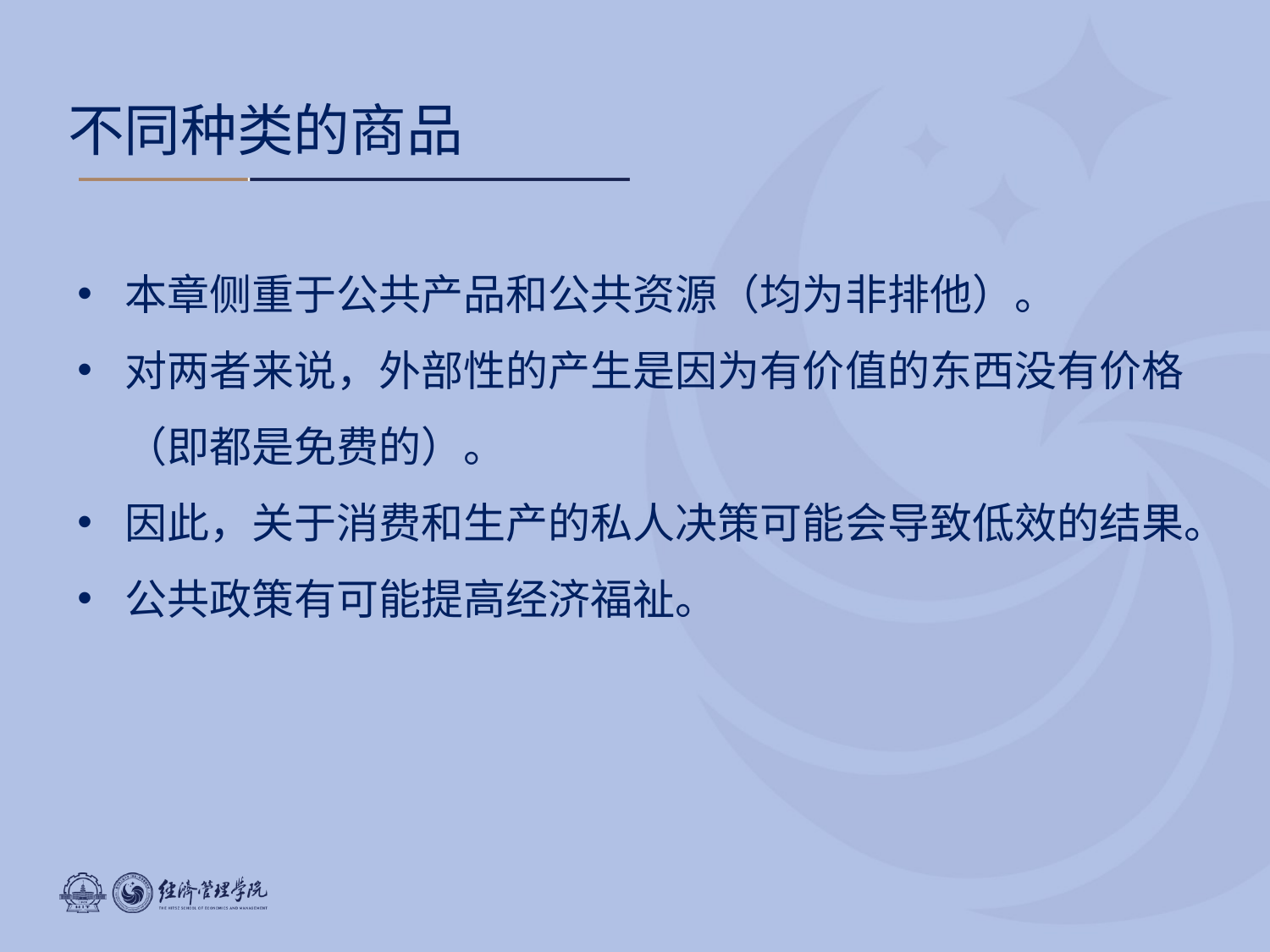

# 不同种类的商品
本章侧重于公共产品和公共资源（均为非排他）。
对两者来说，外部性的产生是因为有价值的东西没有价格（即都是免费的）。
因此，关于消费和生产的私人决策可能会导致低效的结果。
公共政策有可能提高经济福祉。